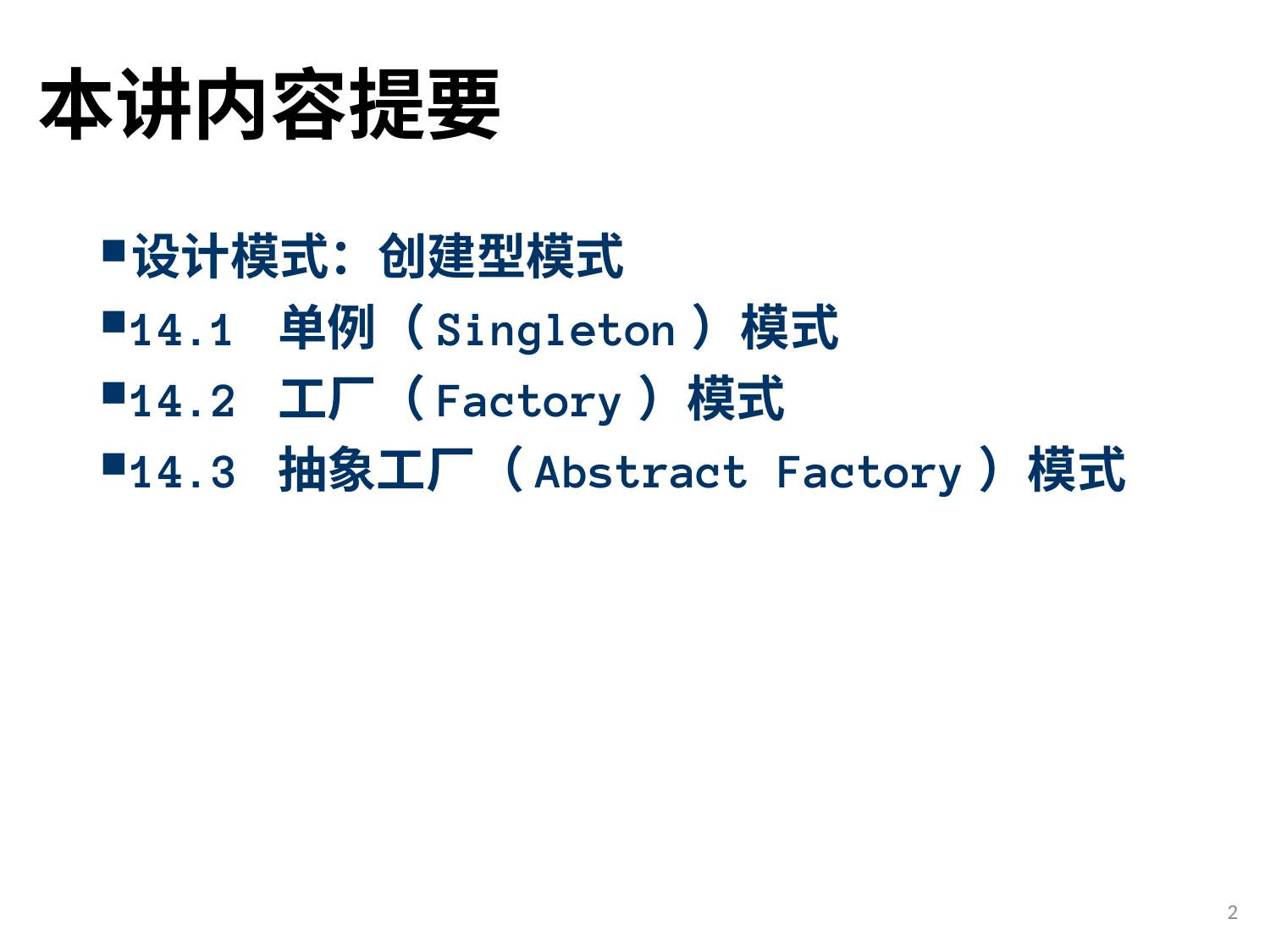

# 本讲内容提要
设计模式：创建型模式
14.1 单例（Singleton）模式
14.2 工厂（Factory）模式
14.3 抽象工厂（Abstract Factory）模式
2